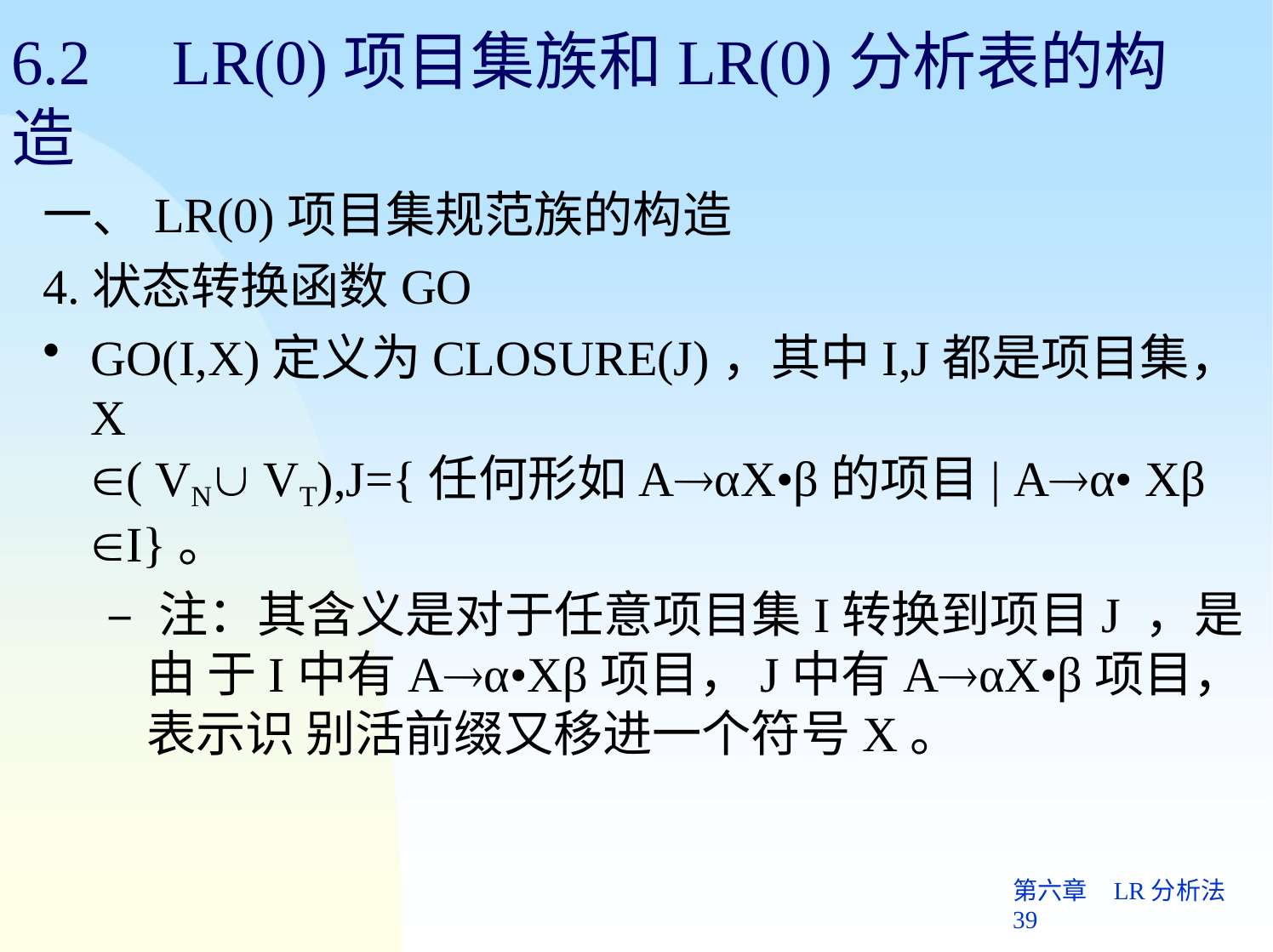

# 6.2	LR(0)项目集族和LR(0)分析表的构造
一、LR(0)项目集规范族的构造
4.状态转换函数GO
GO(I,X)定义为CLOSURE(J)，其中I,J都是项目集，X
∈( VN∪ VT),J={任何形如A→αX•β的项目| A→α• Xβ
∈I}。
– 注：其含义是对于任意项目集I转换到项目J ，是由 于I中有A→α•Xβ项目，J中有A→αX•β项目，表示识 别活前缀又移进一个符号X。
第六章	LR分析法 39